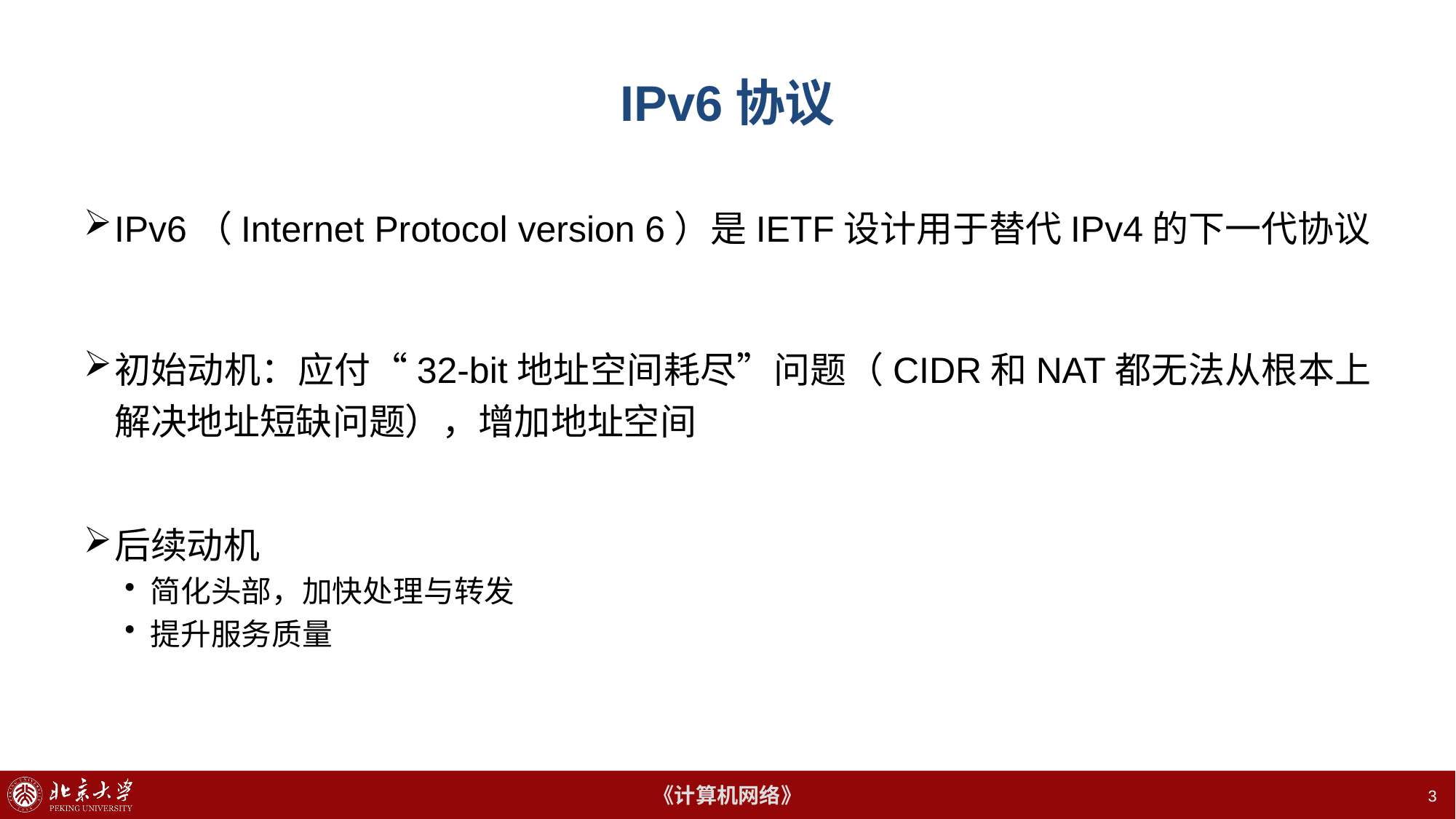

# IPv6协议
IPv6（Internet Protocol version 6）是IETF设计用于替代IPv4的下一代协议

初始动机：应付“32-bit地址空间耗尽”问题（CIDR和NAT都无法从根本上解决地址短缺问题），增加地址空间

后续动机
简化头部，加快处理与转发
提升服务质量
3